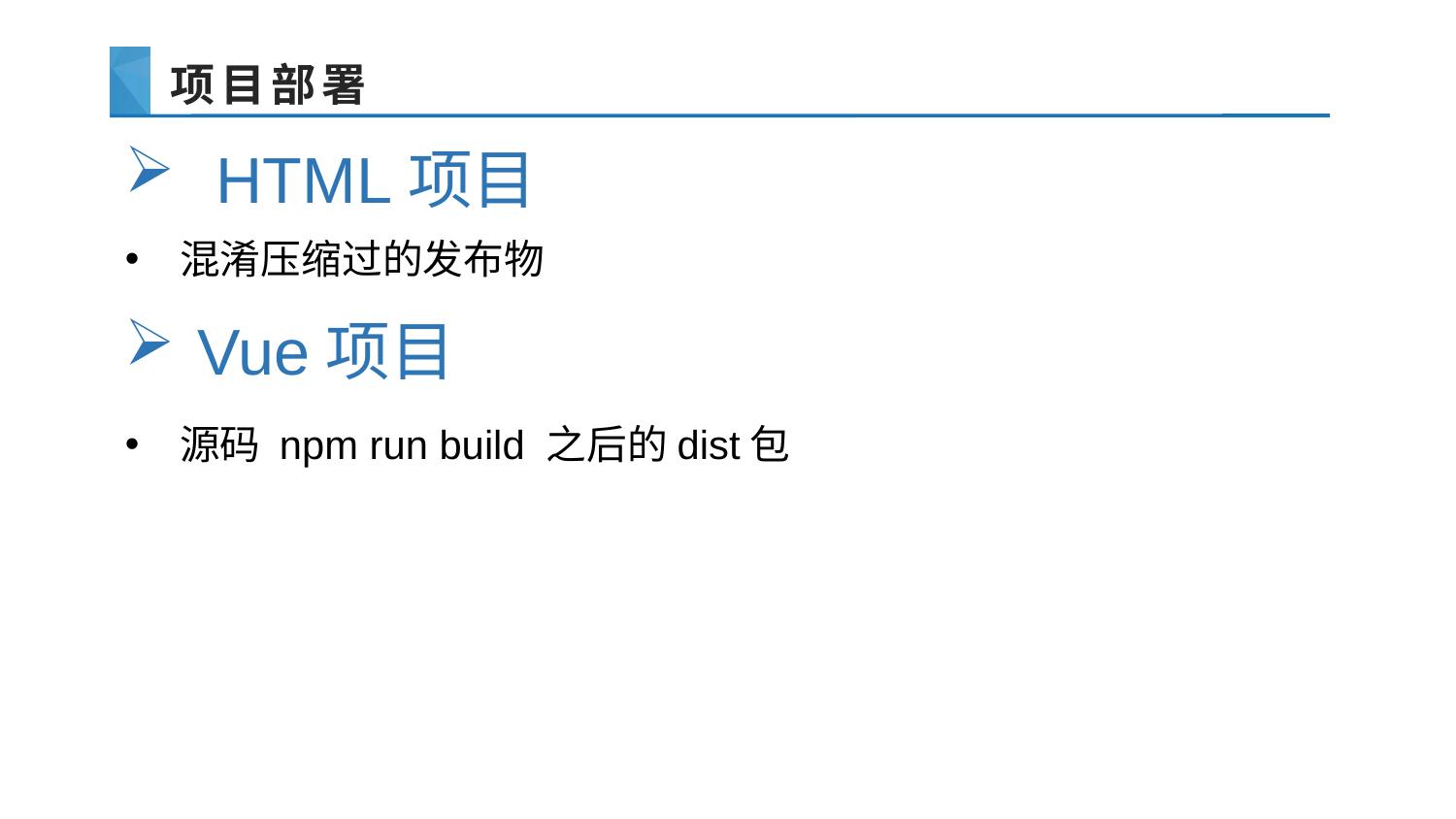

# 项目部署
HTML项目
混淆压缩过的发布物
Vue项目
源码 npm run build 之后的dist包